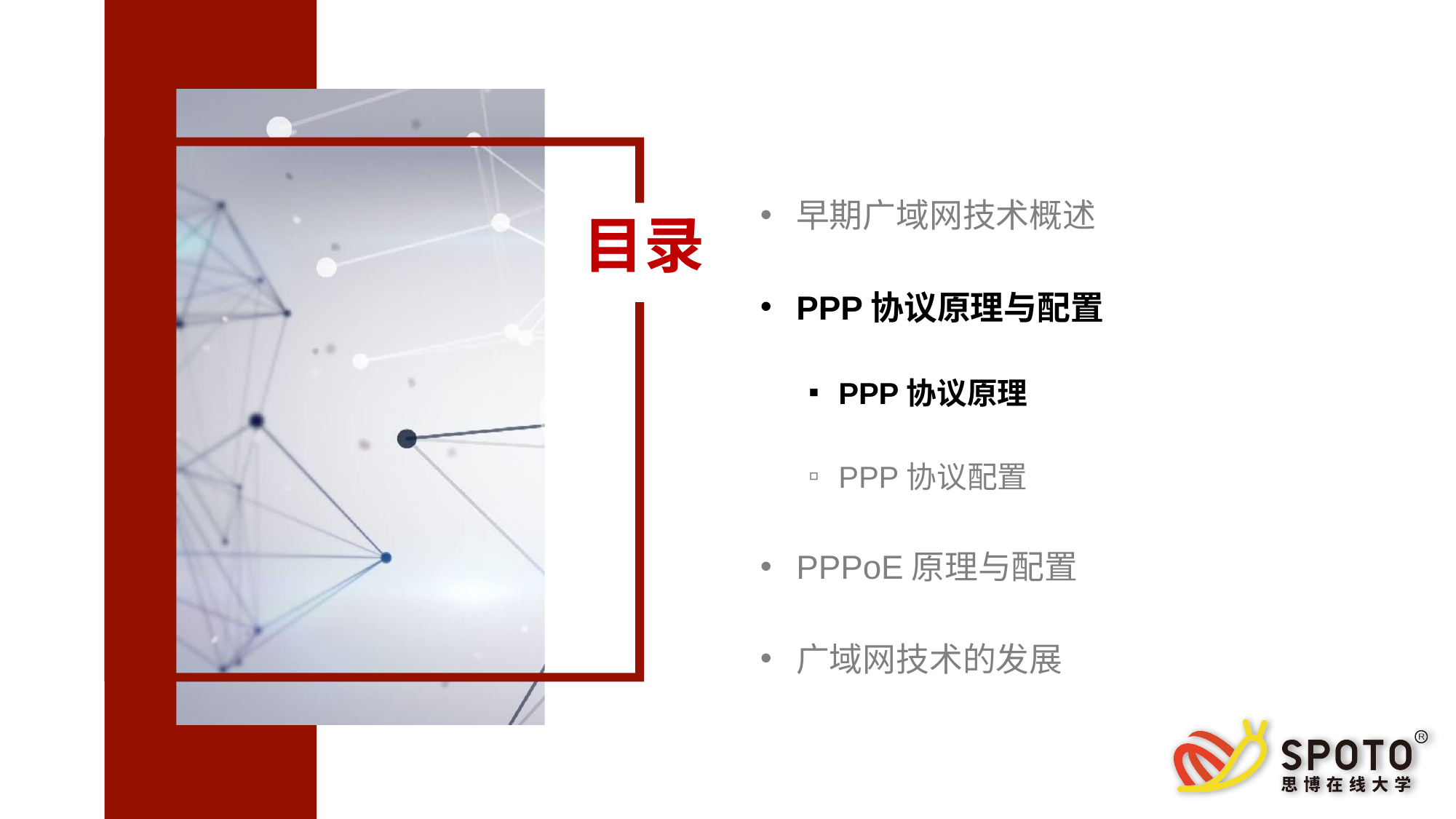

早期广域网技术概述
PPP协议原理与配置
PPP协议原理
PPP协议配置
PPPoE原理与配置
广域网技术的发展